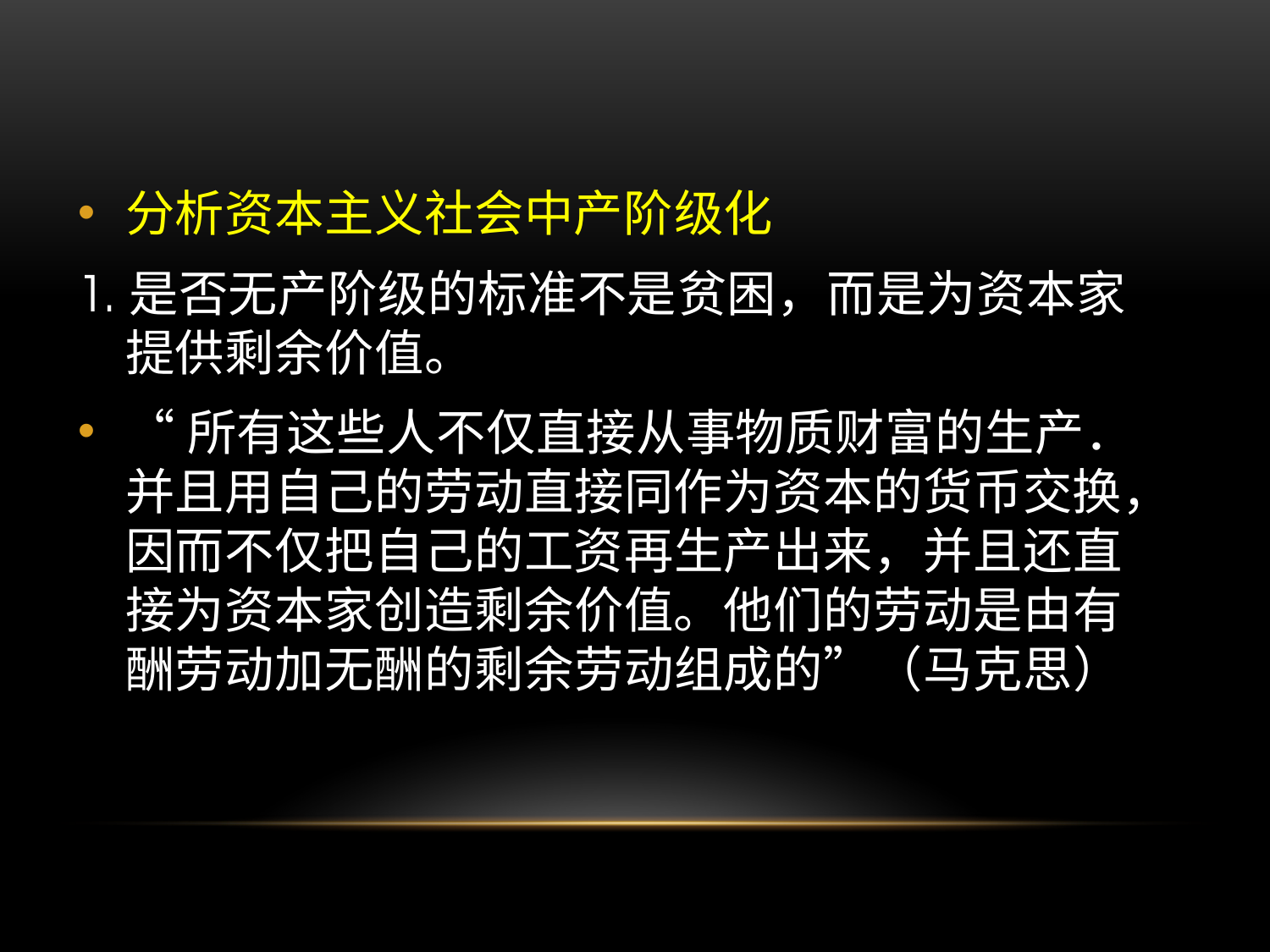

#
分析资本主义社会中产阶级化
1.是否无产阶级的标准不是贫困，而是为资本家提供剩余价值。
“所有这些人不仅直接从事物质财富的生产．并且用自己的劳动直接同作为资本的货币交换，因而不仅把自己的工资再生产出来，并且还直接为资本家创造剩余价值。他们的劳动是由有酬劳动加无酬的剩余劳动组成的”（马克思）